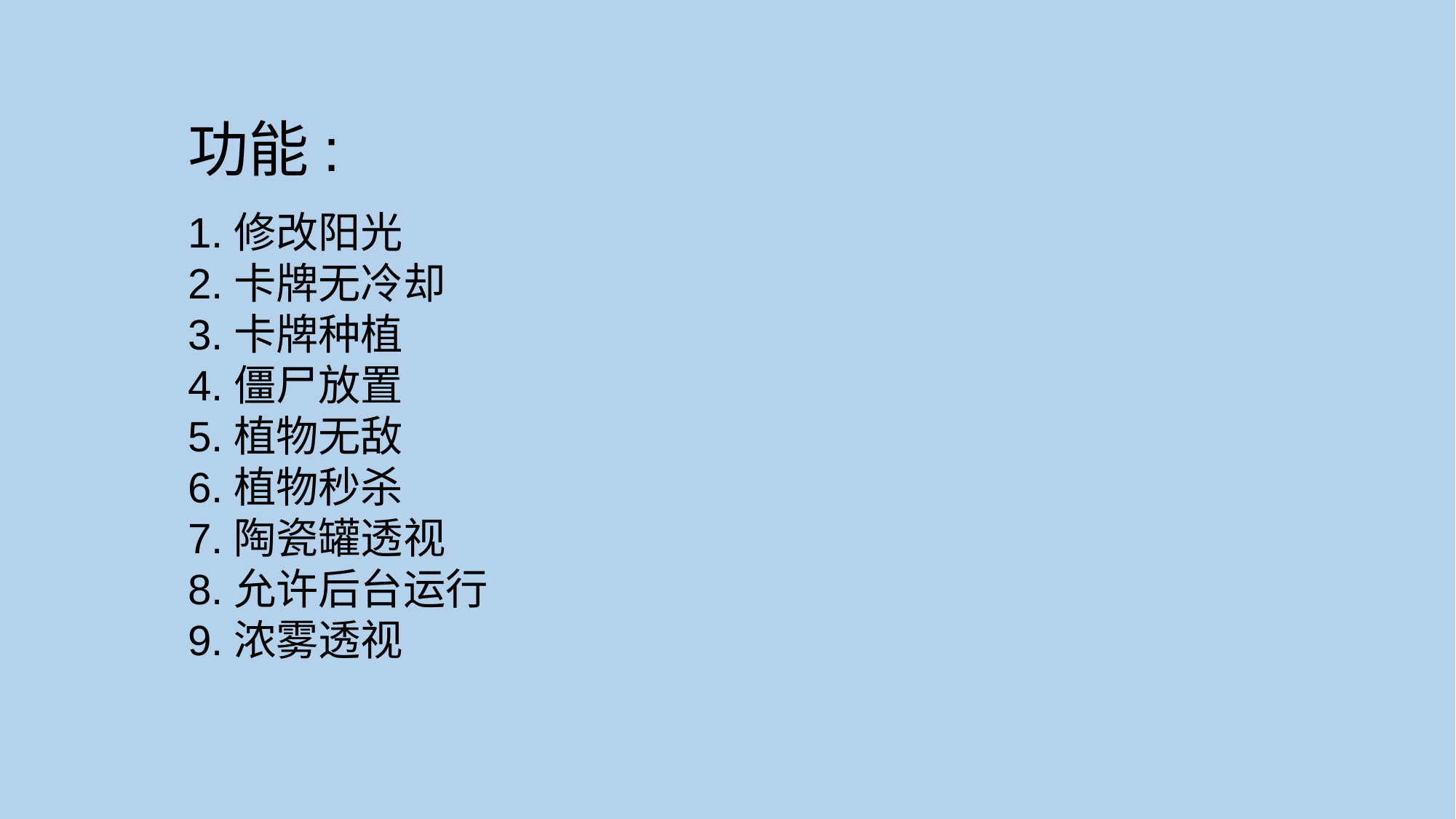

功能:

1.修改阳光
2.卡牌无冷却
3.卡牌种植
4.僵尸放置
5.植物无敌
6.植物秒杀
7.陶瓷罐透视
8.允许后台运行
9.浓雾透视